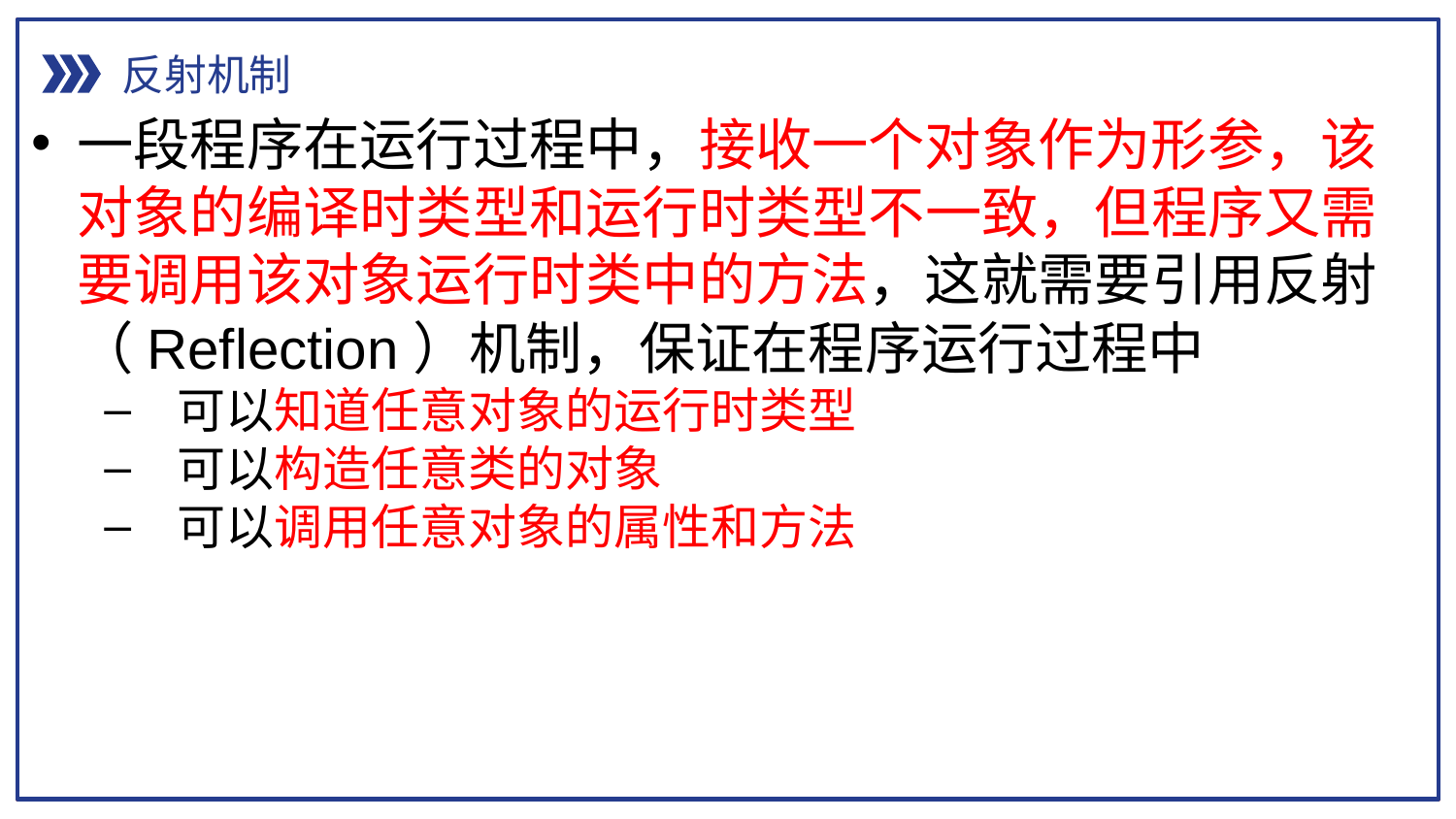

反射机制

一段程序在运行过程中，接收一个对象作为形参，该对象的编译时类型和运行时类型不一致，但程序又需要调用该对象运行时类中的方法，这就需要引用反射（Reflection）机制，保证在程序运行过程中
可以知道任意对象的运行时类型
可以构造任意类的对象
可以调用任意对象的属性和方法